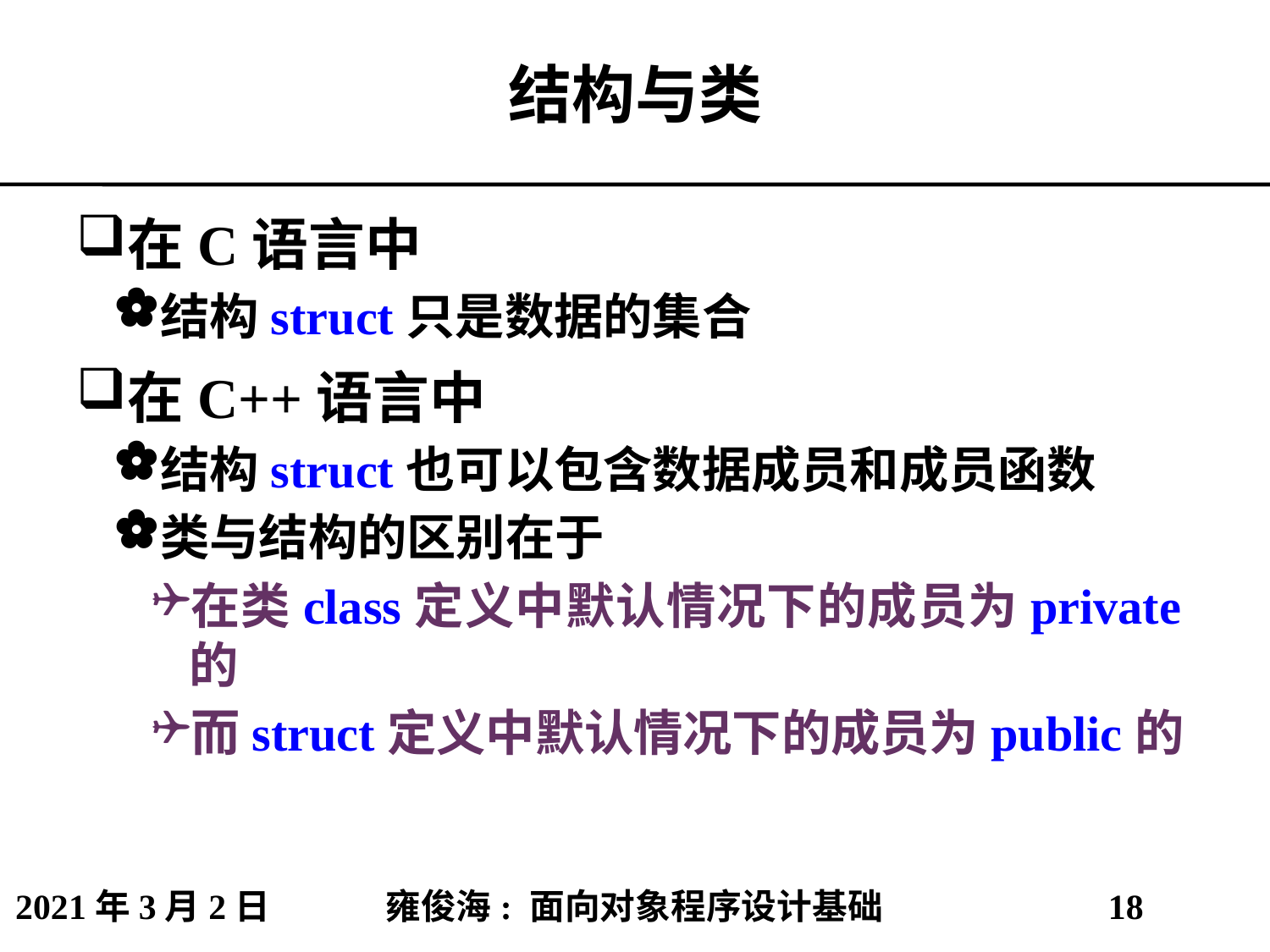

# 结构与类

在C语言中
结构struct只是数据的集合
在C++语言中
结构struct也可以包含数据成员和成员函数
类与结构的区别在于
在类class定义中默认情况下的成员为private的
而struct定义中默认情况下的成员为public的
2021年3月2日
雍俊海: 面向对象程序设计基础
18